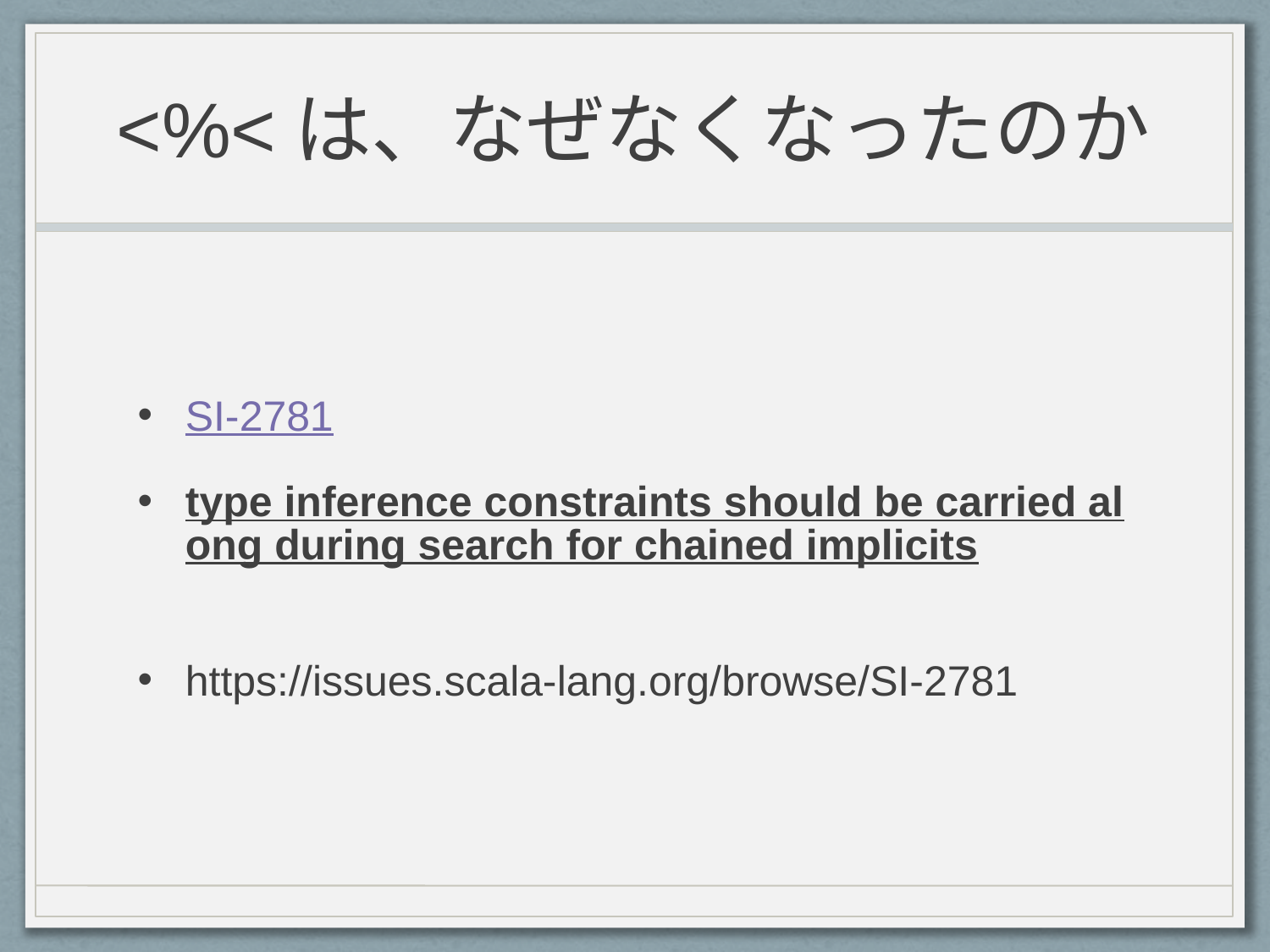

# <%<は、なぜなくなったのか

SI-2781
type inference constraints should be carried along during search for chained implicits
https://issues.scala-lang.org/browse/SI-2781